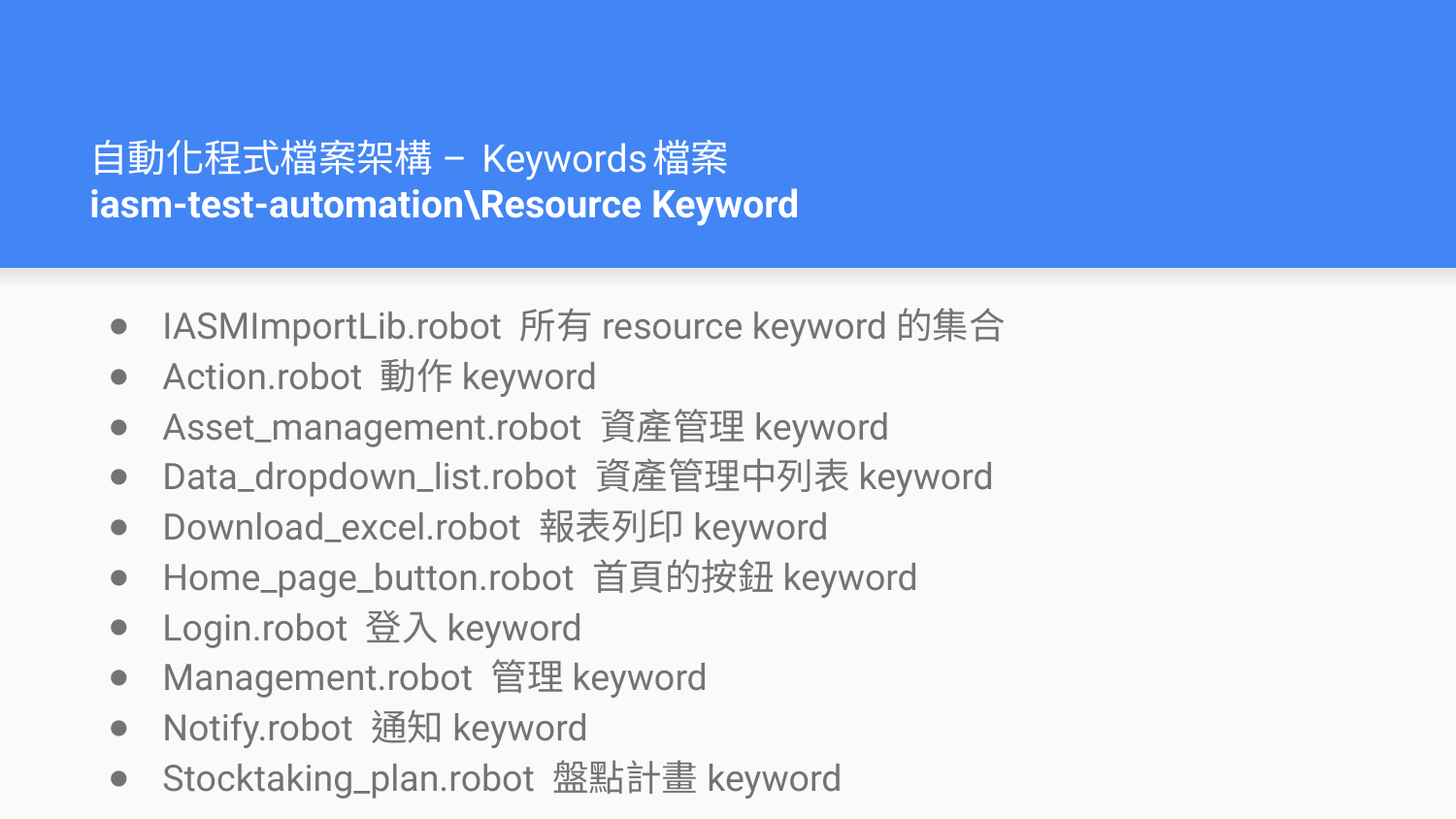

# 自動化程式檔案架構 – Keywords檔案 iasm-test-automation\Resource Keyword
IASMImportLib.robot 所有resource keyword的集合
Action.robot 動作keyword
Asset_management.robot 資產管理keyword
Data_dropdown_list.robot 資產管理中列表keyword
Download_excel.robot 報表列印keyword
Home_page_button.robot 首頁的按鈕keyword
Login.robot 登入keyword
Management.robot 管理keyword
Notify.robot 通知keyword
Stocktaking_plan.robot 盤點計畫keyword